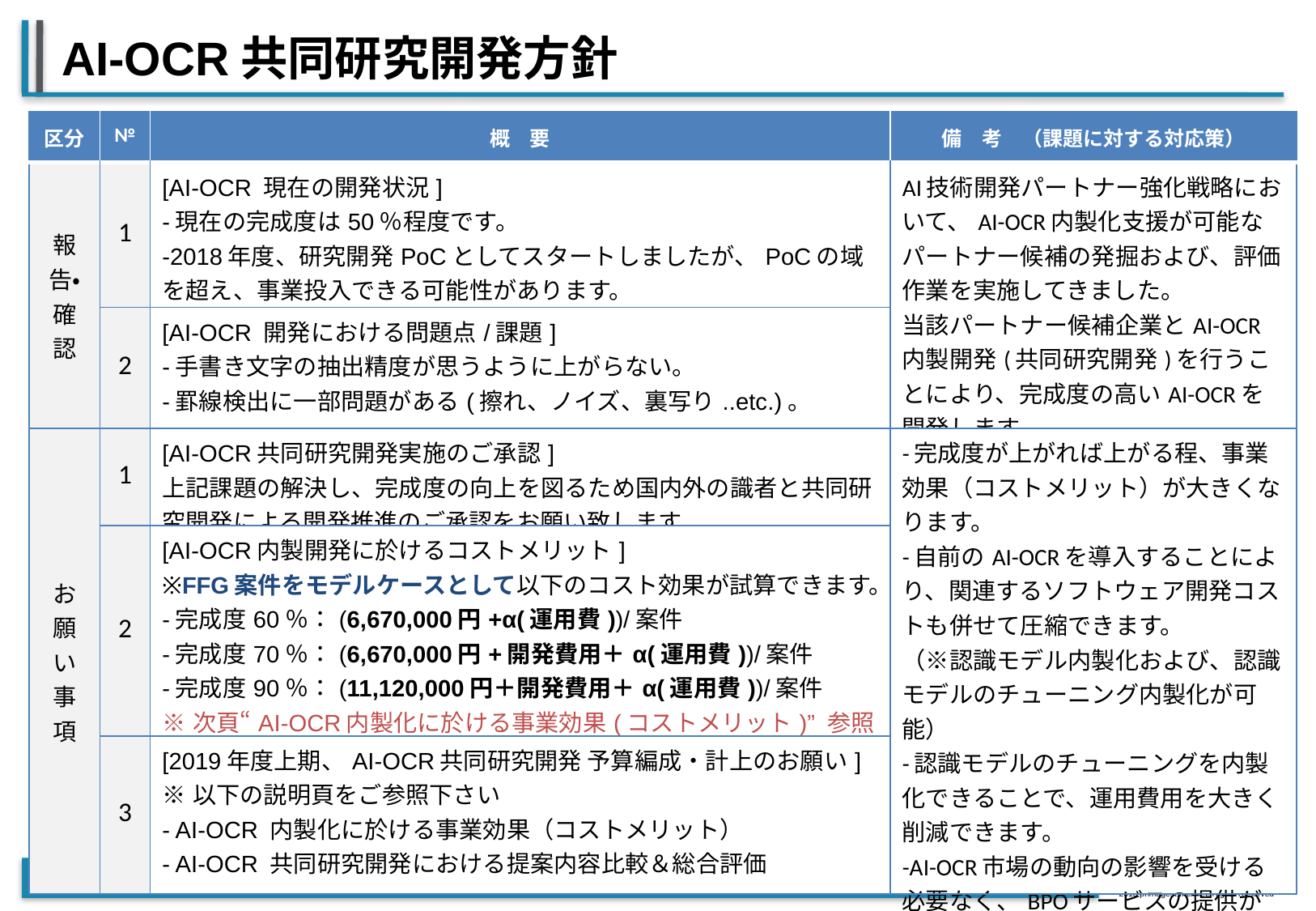

AI-OCR共同研究開発方針
| 区分 | № | 概　要 | 備　考　（課題に対する対応策） |
| --- | --- | --- | --- |
| 報告・確認 | 1 | [AI-OCR 現在の開発状況] -現在の完成度は50％程度です。 -2018年度、研究開発PoCとしてスタートしましたが、PoCの域を超え、事業投入できる可能性があります。 | AI技術開発パートナー強化戦略において、AI-OCR内製化支援が可能なパートナー候補の発掘および、評価作業を実施してきました。 当該パートナー候補企業とAI-OCR内製開発(共同研究開発)を行うことにより、完成度の高いAI-OCRを開発します。 |
|  | 2 | [AI-OCR 開発における問題点/課題] -手書き文字の抽出精度が思うように上がらない。 -罫線検出に一部問題がある(擦れ、ノイズ、裏写り..etc.)。 |  |
| お願い事項 | 1 | [AI-OCR共同研究開発実施のご承認] 上記課題の解決し、完成度の向上を図るため国内外の識者と共同研究開発による開発推進のご承認をお願い致します。 | -完成度が上がれば上がる程、事業効果（コストメリット）が大きくなります。 -自前のAI-OCRを導入することにより、関連するソフトウェア開発コストも併せて圧縮できます。 （※認識モデル内製化および、認識モデルのチューニング内製化が可能） -認識モデルのチューニングを内製化できることで、運用費用を大きく削減できます。 -AI-OCR市場の動向の影響を受ける必要なく、BPOサービスの提供が可能になります。 -製品化の可能性があります。 |
|  | 2 | [AI-OCR内製開発に於けるコストメリット] ※FFG案件をモデルケースとして以下のコスト効果が試算できます。 -完成度60％：(6,670,000円+α(運用費))/案件 -完成度70％：(6,670,000円+開発費用＋α(運用費))/案件 -完成度90％：(11,120,000円＋開発費用＋α(運用費))/案件 ※次頁“AI-OCR内製化に於ける事業効果(コストメリット)” 参照 |  |
|  | 3 | [2019年度上期、AI-OCR共同研究開発 予算編成・計上のお願い] ※以下の説明頁をご参照下さい - AI-OCR 内製化に於ける事業効果（コストメリット） - AI-OCR 共同研究開発における提案内容比較＆総合評価 |  |